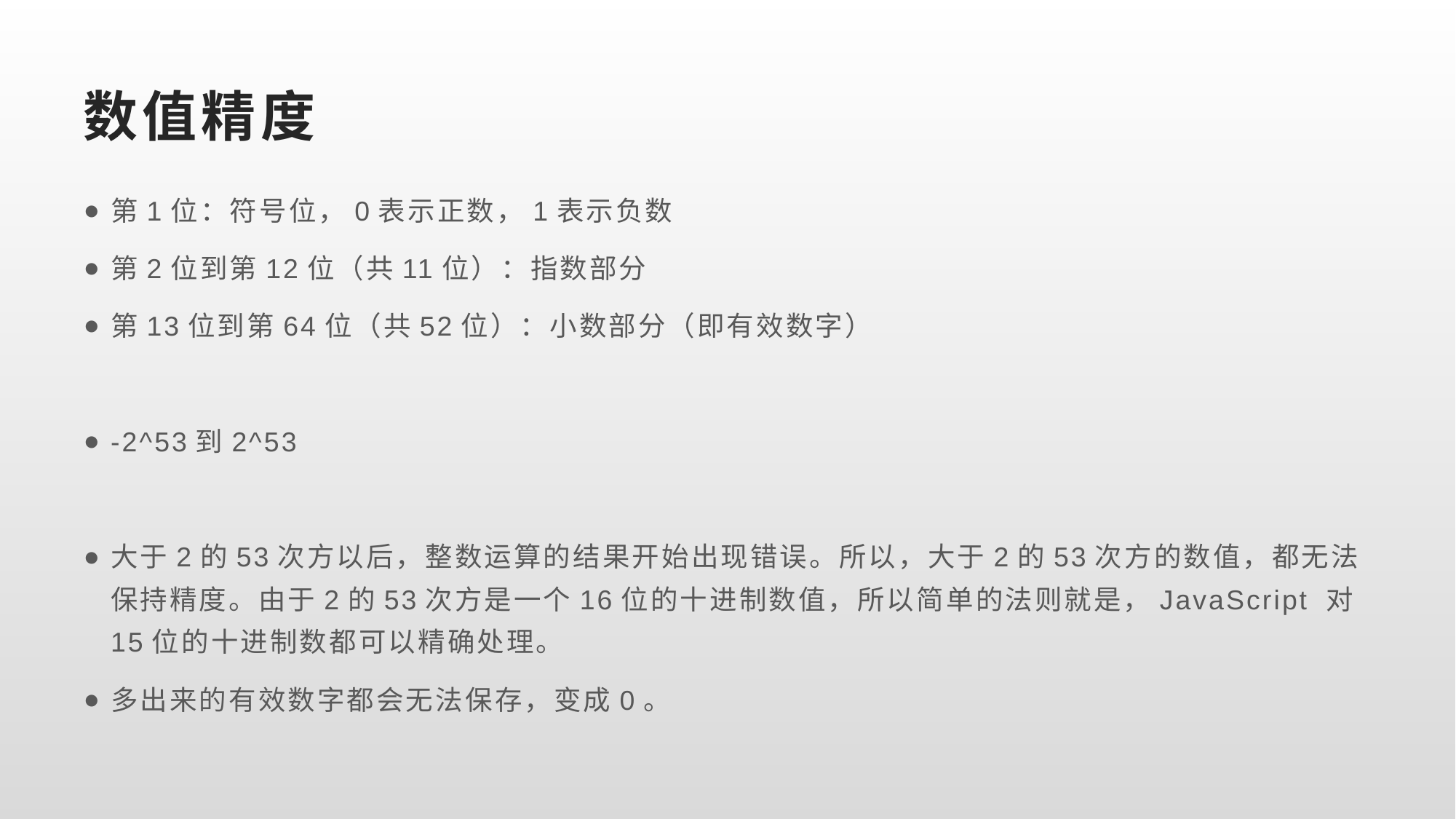

# 数值精度
第1位：符号位，0表示正数，1表示负数
第2位到第12位（共11位）：指数部分
第13位到第64位（共52位）：小数部分（即有效数字）

-2^53到2^53

大于2的53次方以后，整数运算的结果开始出现错误。所以，大于2的53次方的数值，都无法保持精度。由于2的53次方是一个16位的十进制数值，所以简单的法则就是，JavaScript 对15位的十进制数都可以精确处理。
多出来的有效数字都会无法保存，变成0。